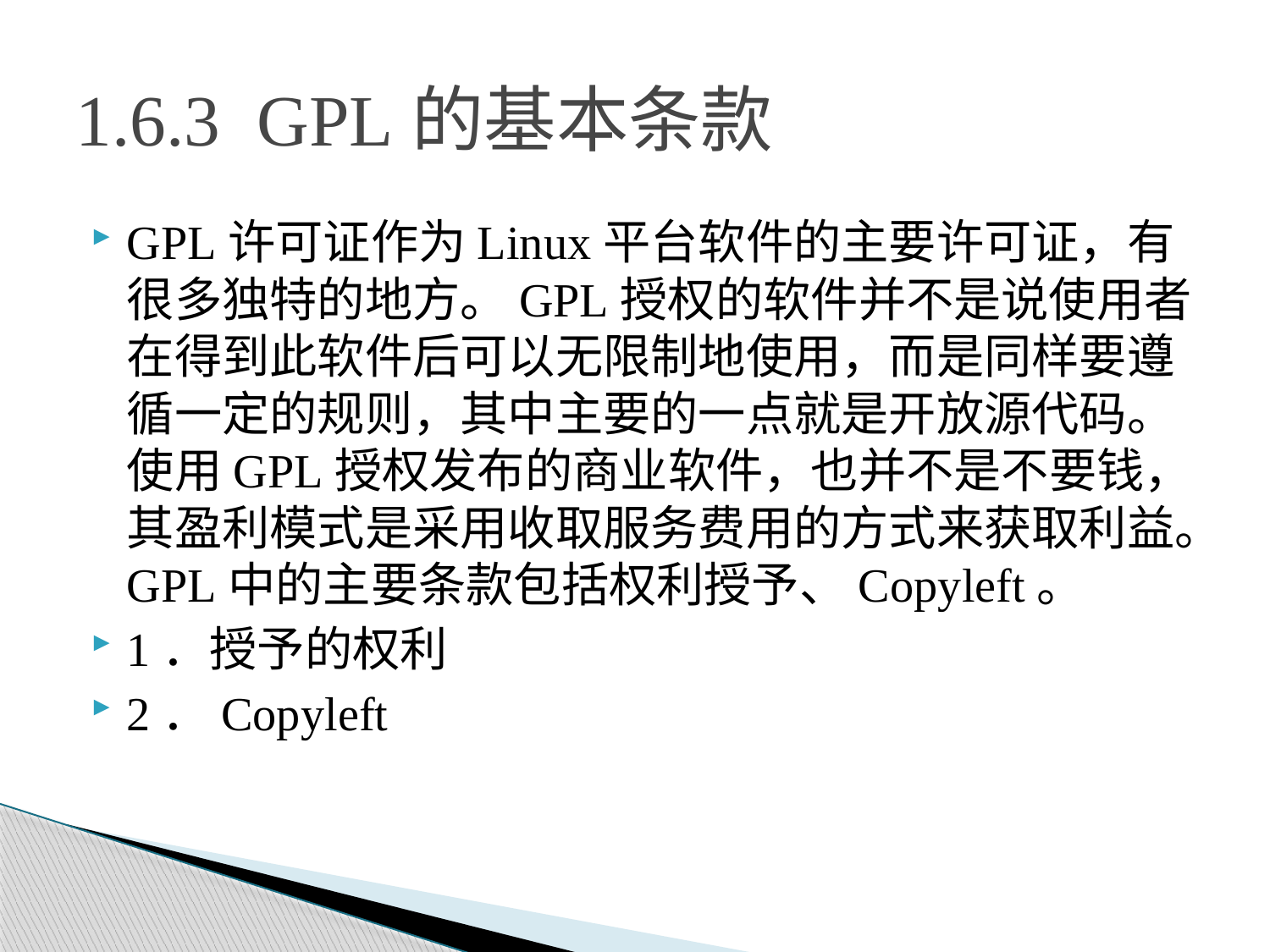

# 1.6.3  GPL的基本条款
GPL许可证作为Linux平台软件的主要许可证，有很多独特的地方。GPL授权的软件并不是说使用者在得到此软件后可以无限制地使用，而是同样要遵循一定的规则，其中主要的一点就是开放源代码。使用GPL授权发布的商业软件，也并不是不要钱，其盈利模式是采用收取服务费用的方式来获取利益。GPL中的主要条款包括权利授予、Copyleft。
1．授予的权利
2．Copyleft